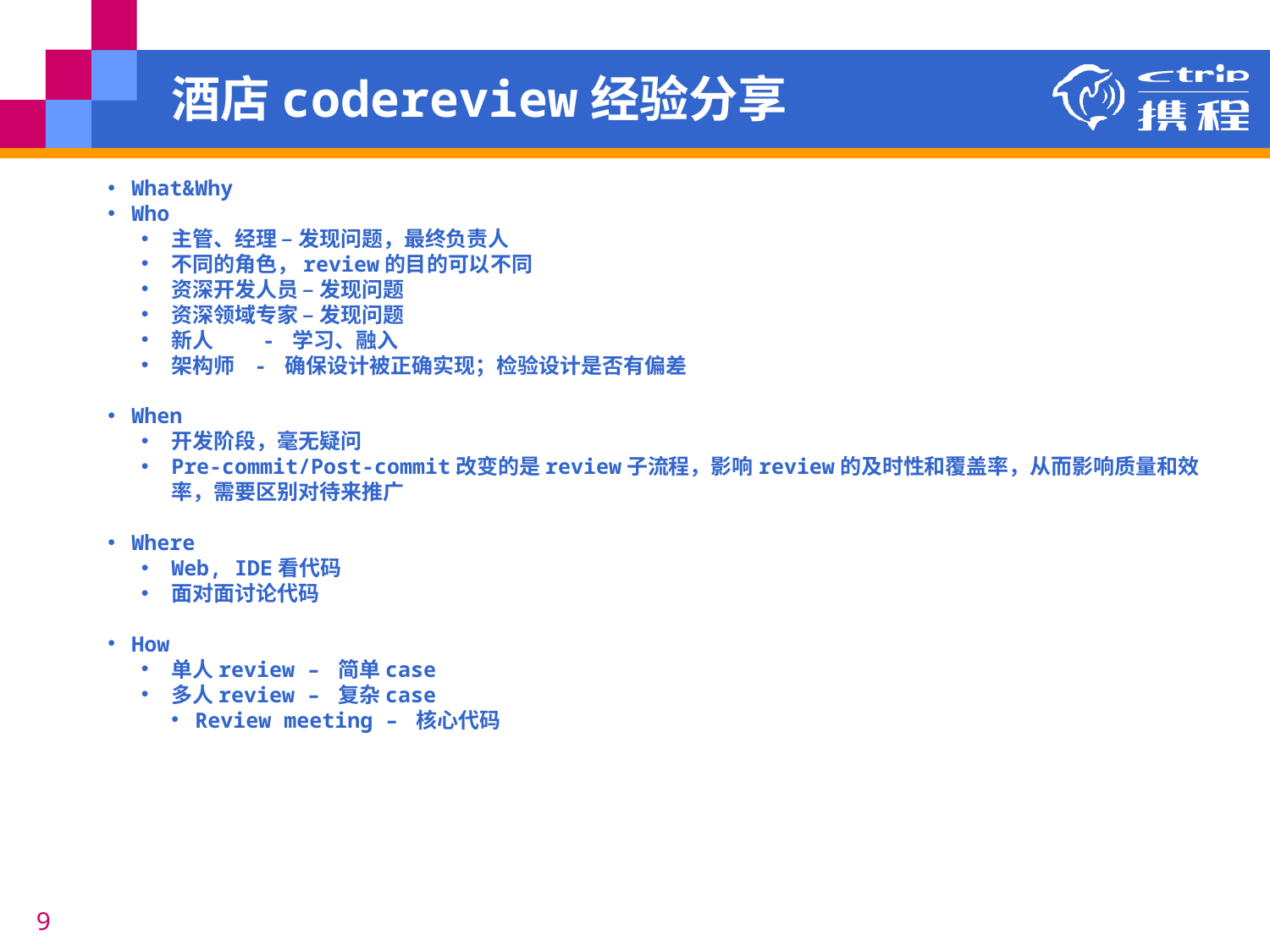

# 酒店codereview经验分享
What&Why
Who
主管、经理 – 发现问题，最终负责人
不同的角色，review的目的可以不同
资深开发人员 – 发现问题
资深领域专家 – 发现问题
新人         - 学习、融入
架构师   - 确保设计被正确实现；检验设计是否有偏差

When
开发阶段，毫无疑问
Pre-commit/Post-commit改变的是review子流程，影响review的及时性和覆盖率，从而影响质量和效率，需要区别对待来推广

Where
Web, IDE看代码
面对面讨论代码

How
单人review – 简单case
多人review – 复杂case
Review meeting – 核心代码
9